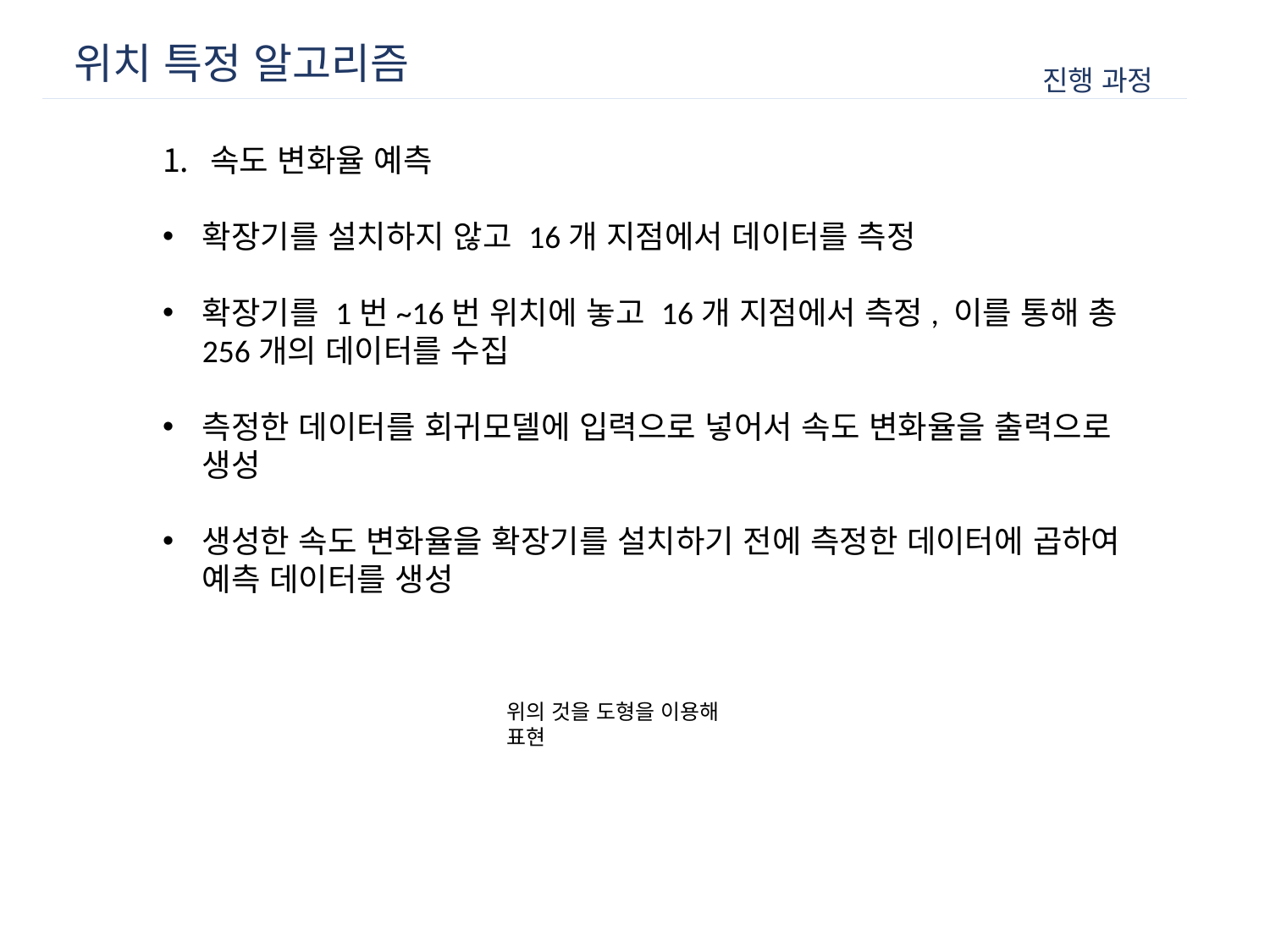

위치 특정 알고리즘
진행 과정
속도 변화율 예측

확장기를 설치하지 않고 16개 지점에서 데이터를 측정

확장기를 1번~16번 위치에 놓고 16개 지점에서 측정, 이를 통해 총 256개의 데이터를 수집

측정한 데이터를 회귀모델에 입력으로 넣어서 속도 변화율을 출력으로 생성

생성한 속도 변화율을 확장기를 설치하기 전에 측정한 데이터에 곱하여 예측 데이터를 생성
위의 것을 도형을 이용해 표현